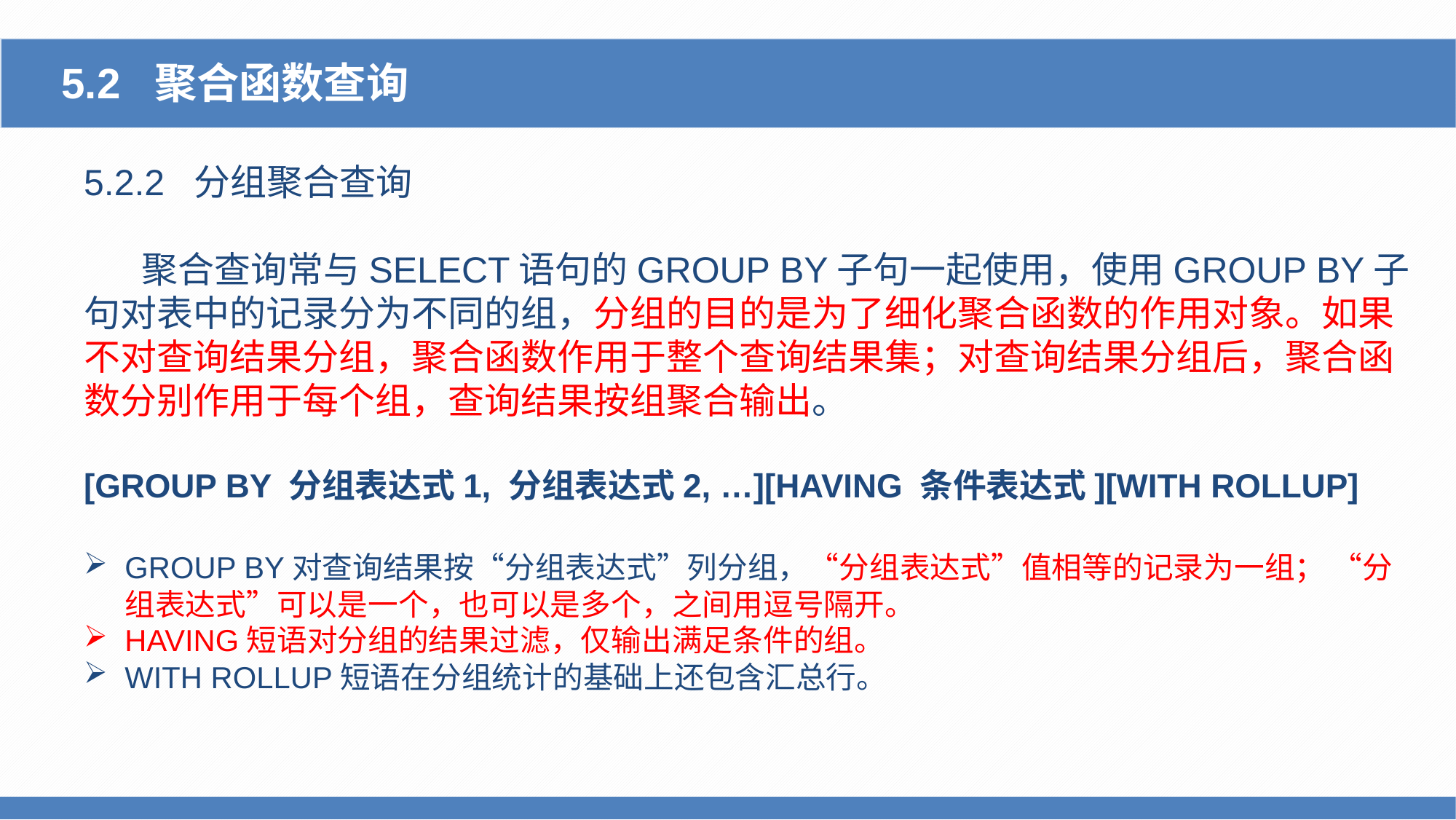

5.2  聚合函数查询
5.2.2  分组聚合查询

      聚合查询常与SELECT语句的GROUP BY子句一起使用，使用GROUP BY子句对表中的记录分为不同的组，分组的目的是为了细化聚合函数的作用对象。如果不对查询结果分组，聚合函数作用于整个查询结果集；对查询结果分组后，聚合函数分别作用于每个组，查询结果按组聚合输出。

[GROUP BY 分组表达式1, 分组表达式2, …][HAVING 条件表达式][WITH ROLLUP]

GROUP BY对查询结果按“分组表达式”列分组，“分组表达式”值相等的记录为一组； “分组表达式”可以是一个，也可以是多个，之间用逗号隔开。
HAVING短语对分组的结果过滤，仅输出满足条件的组。
WITH ROLLUP短语在分组统计的基础上还包含汇总行。